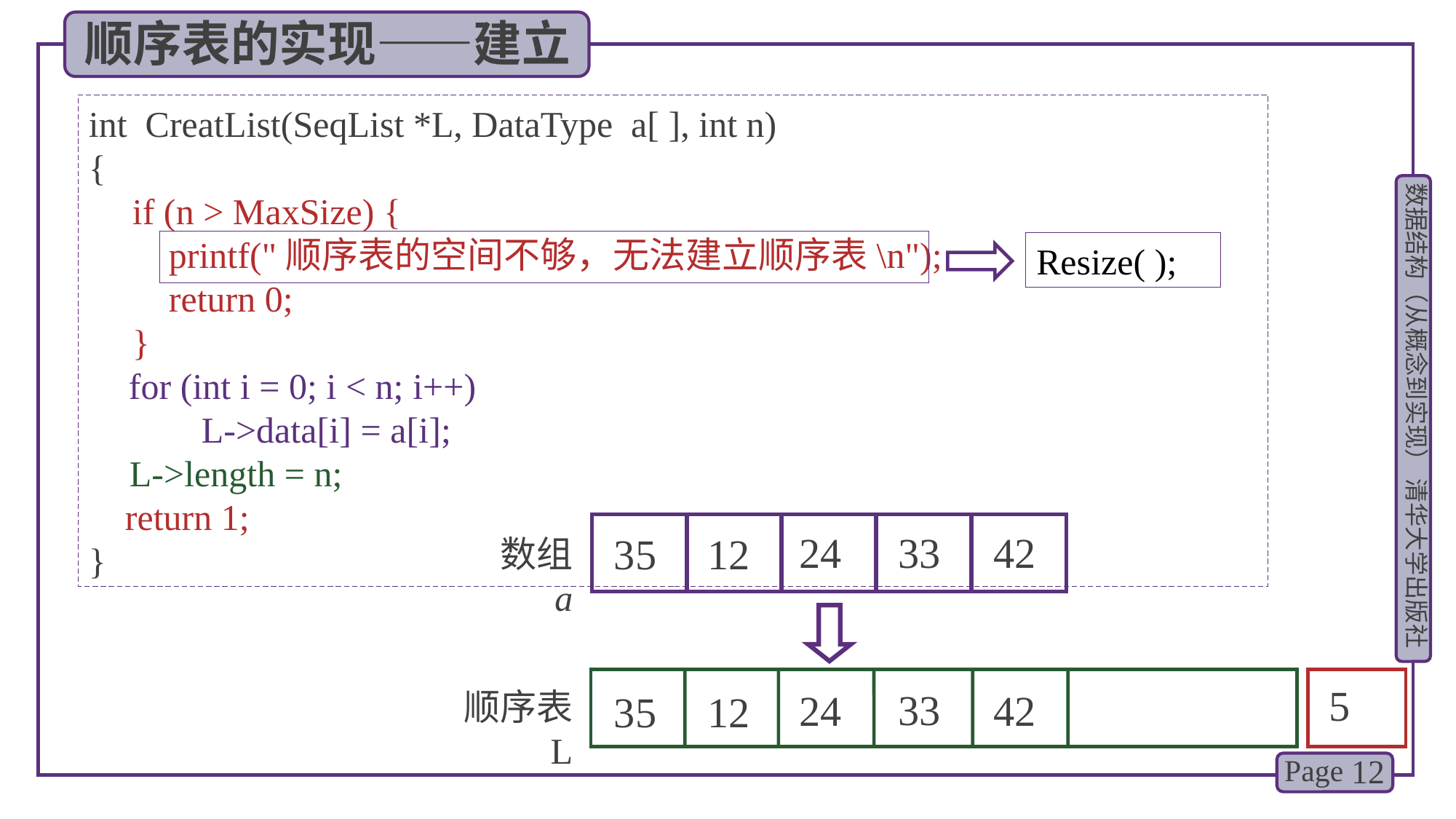

顺序表的实现——建立

int  CreatList(SeqList *L, DataType  a[ ], int n)
{

    return 1;
}
    if (n > MaxSize) {
        printf("顺序表的空间不够，无法建立顺序表\n");
        return 0;
    }

Resize( );

for (int i = 0; i < n; i++)
        L->data[i] = a[i];
L->length = n;

33
24
42
35
12
数组 a

33
24
42
35
12

顺序表 L
5